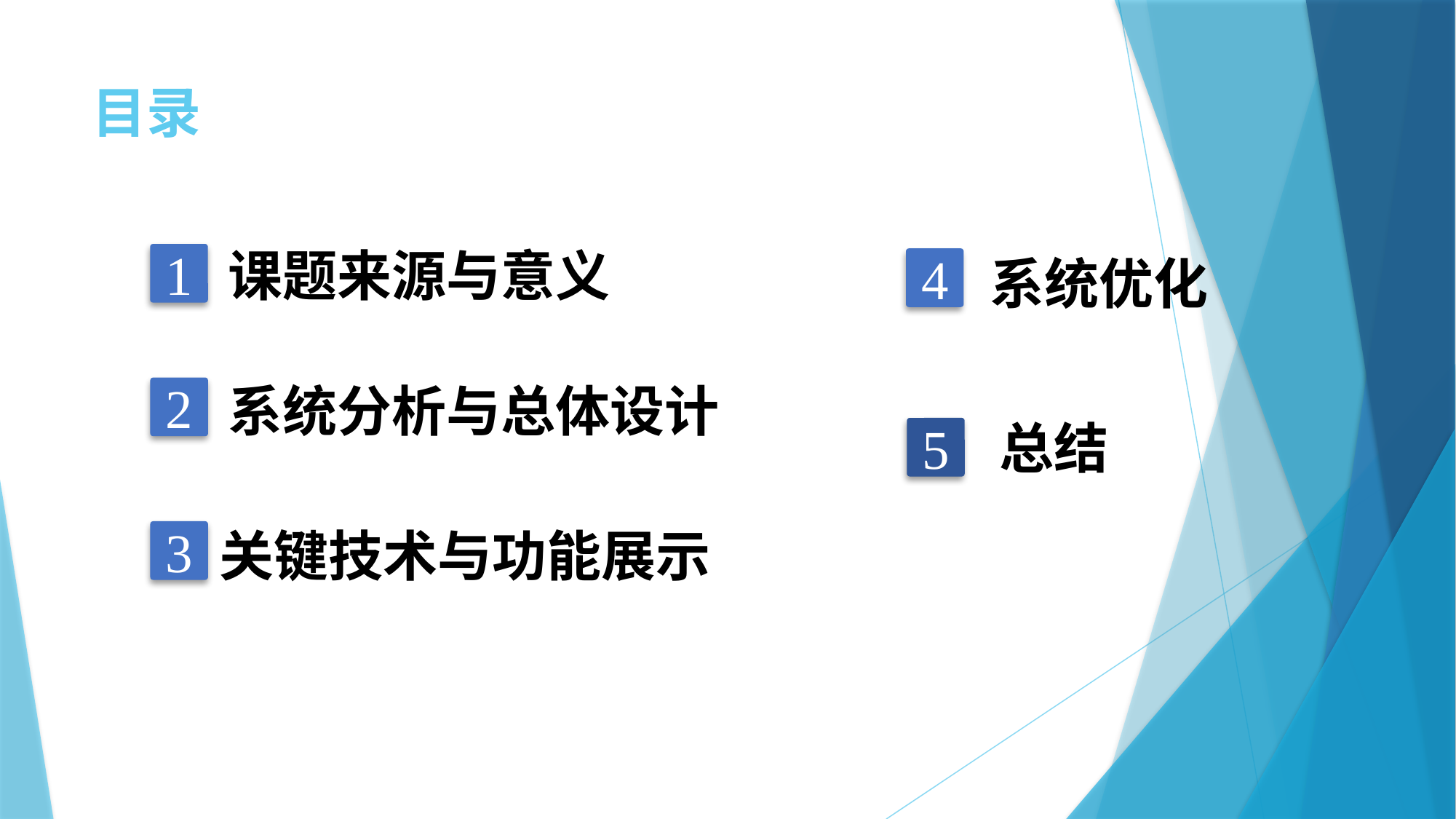

# 目录
课题来源与意义
1
系统优化
4
系统分析与总体设计
2
总结
5
关键技术与功能展示
3